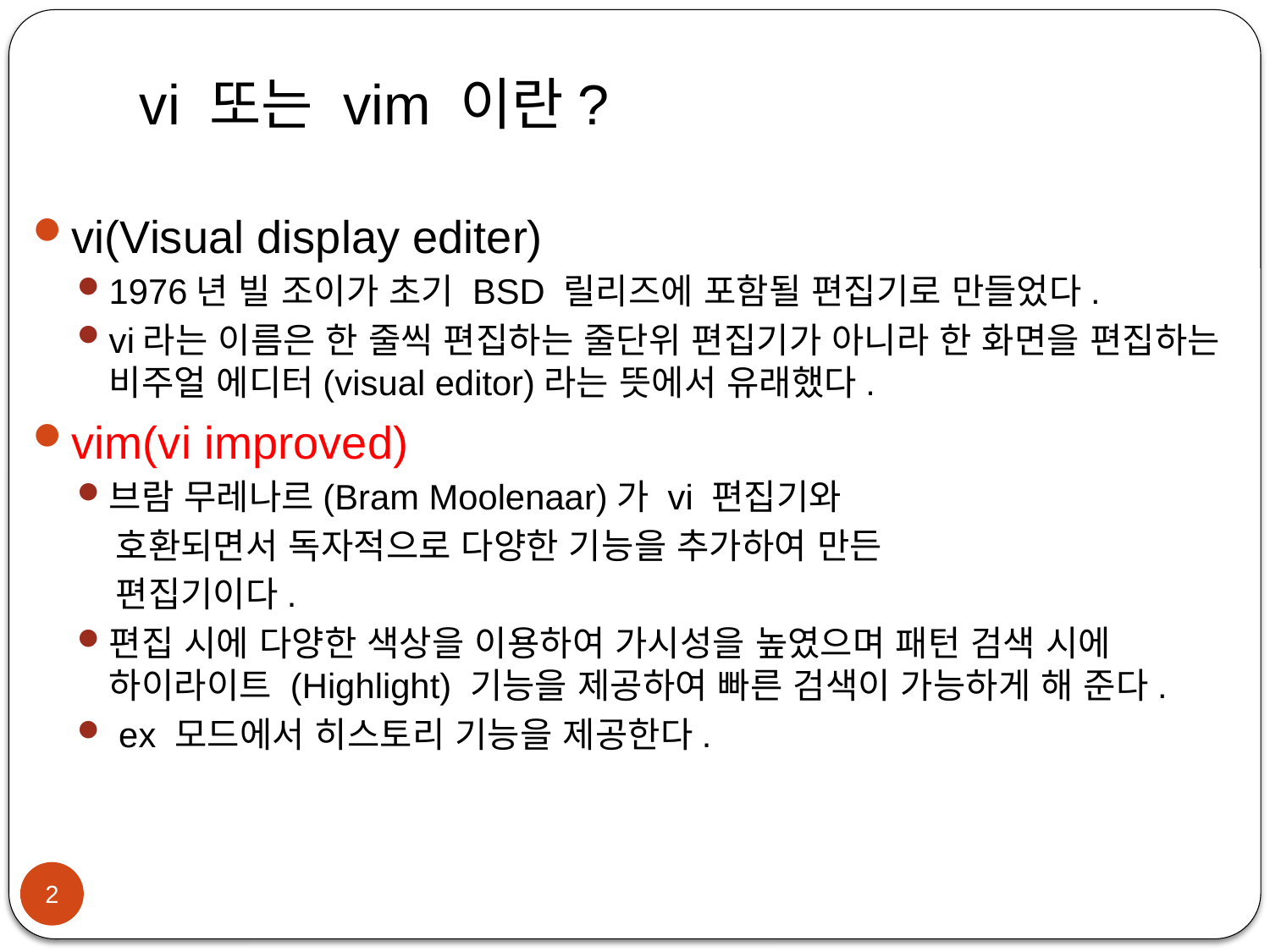

# vi 또는 vim 이란?
vi(Visual display editer)
1976년 빌 조이가 초기 BSD 릴리즈에 포함될 편집기로 만들었다.
vi라는 이름은 한 줄씩 편집하는 줄단위 편집기가 아니라 한 화면을 편집하는 비주얼 에디터(visual editor)라는 뜻에서 유래했다.
vim(vi improved)
브람 무레나르(Bram Moolenaar)가 vi 편집기와
   호환되면서 독자적으로 다양한 기능을 추가하여 만든
   편집기이다.
편집 시에 다양한 색상을 이용하여 가시성을 높였으며 패턴 검색 시에 하이라이트 (Highlight) 기능을 제공하여 빠른 검색이 가능하게 해 준다.
 ex 모드에서 히스토리 기능을 제공한다.
2